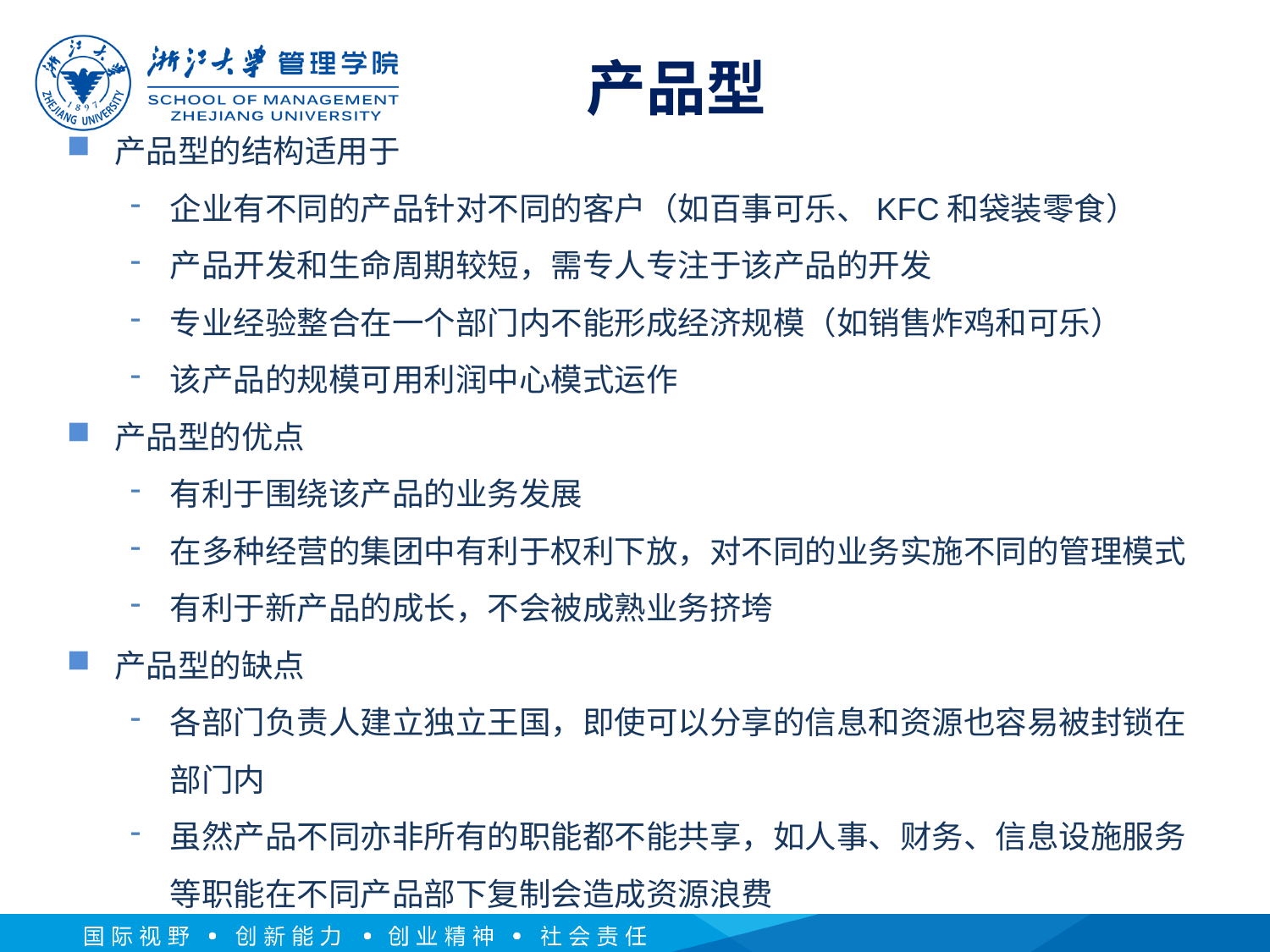

# 产品型
产品型的结构适用于
企业有不同的产品针对不同的客户（如百事可乐、KFC和袋装零食）
产品开发和生命周期较短，需专人专注于该产品的开发
专业经验整合在一个部门内不能形成经济规模（如销售炸鸡和可乐）
该产品的规模可用利润中心模式运作
产品型的优点
有利于围绕该产品的业务发展
在多种经营的集团中有利于权利下放，对不同的业务实施不同的管理模式
有利于新产品的成长，不会被成熟业务挤垮
产品型的缺点
各部门负责人建立独立王国，即使可以分享的信息和资源也容易被封锁在部门内
虽然产品不同亦非所有的职能都不能共享，如人事、财务、信息设施服务等职能在不同产品部下复制会造成资源浪费